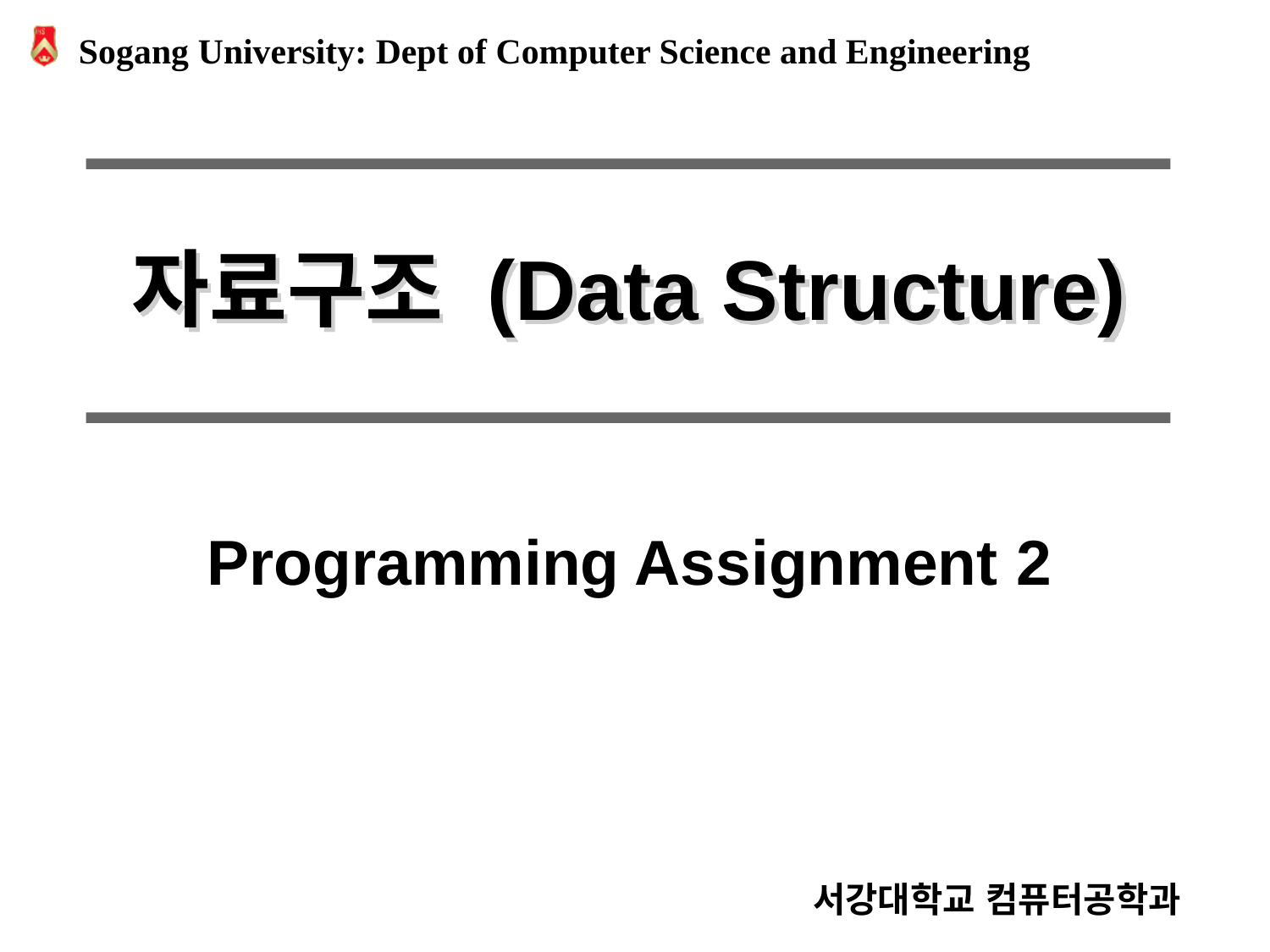

# 자료구조 (Data Structure)
Programming Assignment 2
서강대학교 컴퓨터공학과